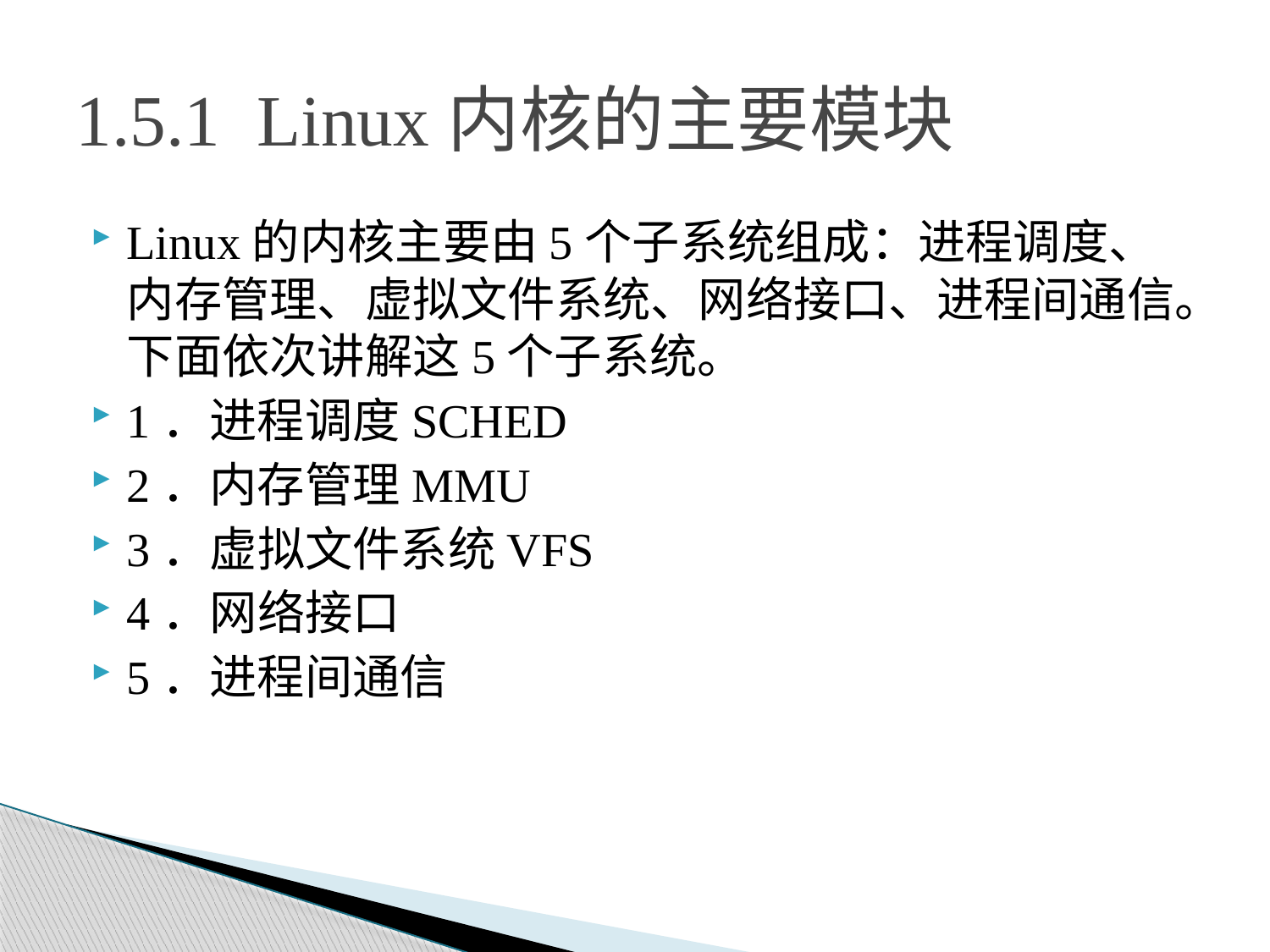

# 1.5.1  Linux内核的主要模块
Linux的内核主要由5个子系统组成：进程调度、内存管理、虚拟文件系统、网络接口、进程间通信。下面依次讲解这5个子系统。
1．进程调度SCHED
2．内存管理MMU
3．虚拟文件系统VFS
4．网络接口
5．进程间通信